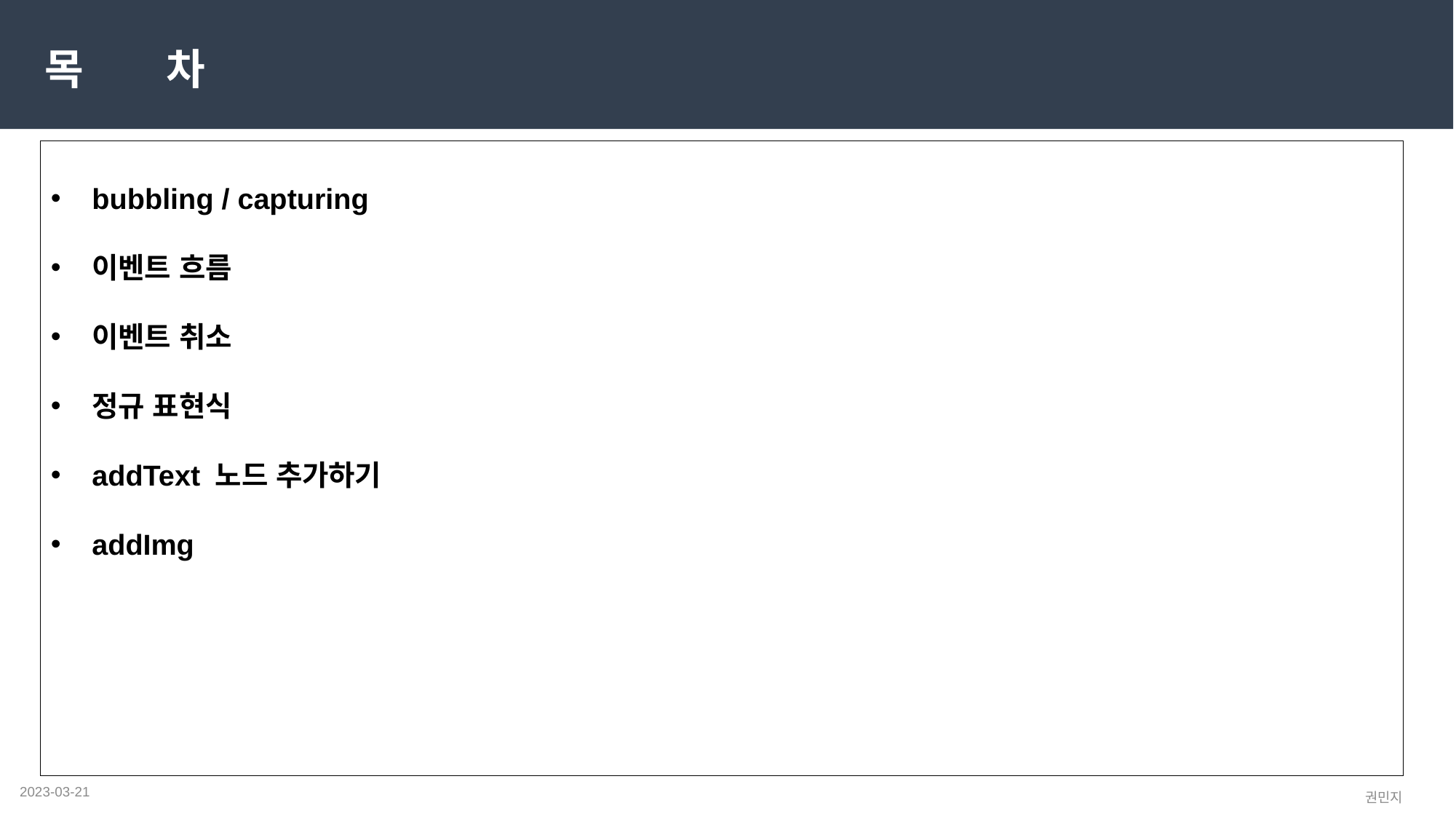

목       차
bubbling / capturing
이벤트 흐름
이벤트 취소
정규 표현식
addText 노드 추가하기
addImg
2023-03-21
권민지